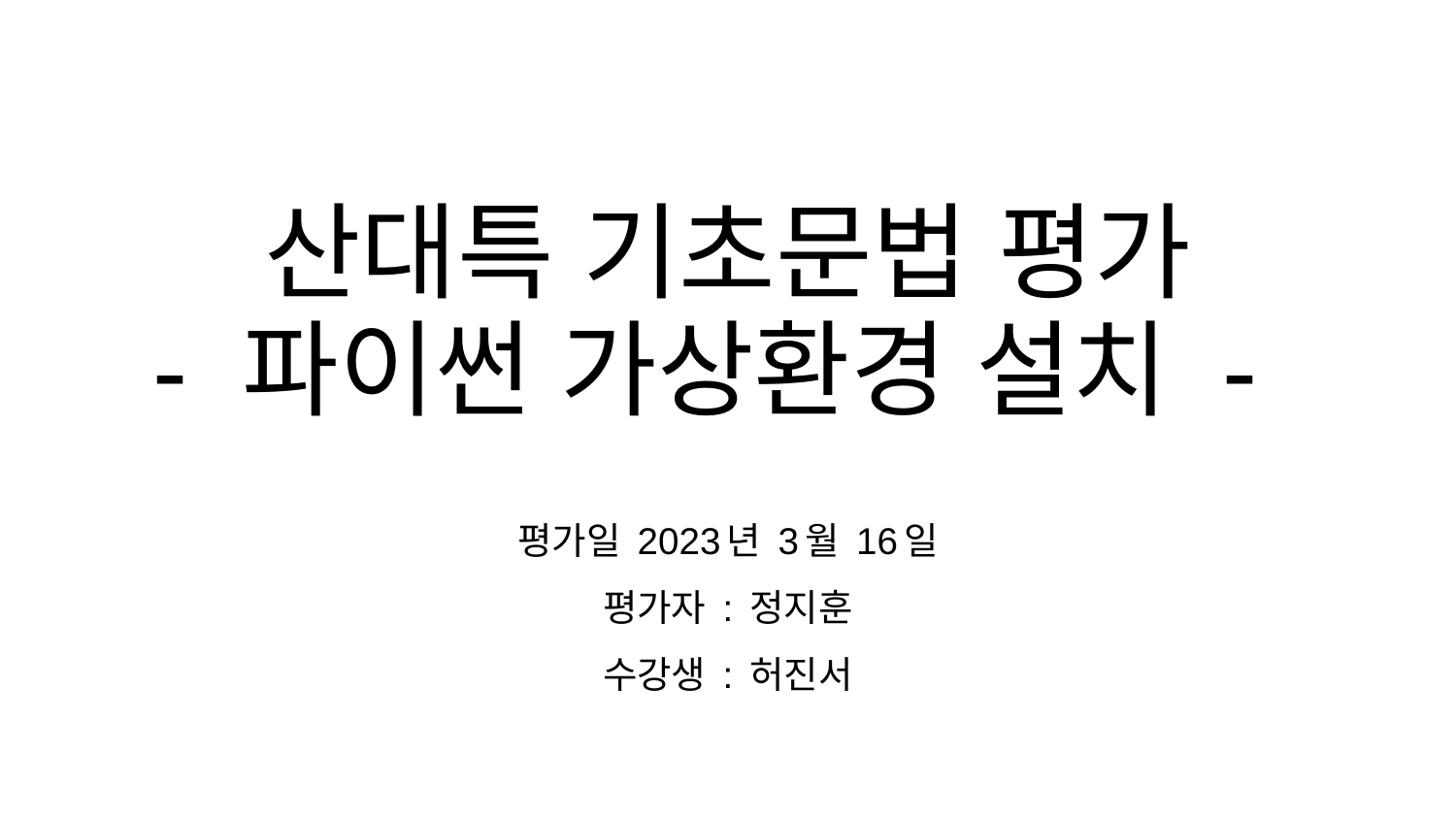

# 산대특 기초문법 평가
파이썬 가상환경 설치 -
평가일 2023년 3월 16일

평가자 : 정지훈

수강생 : 허진서